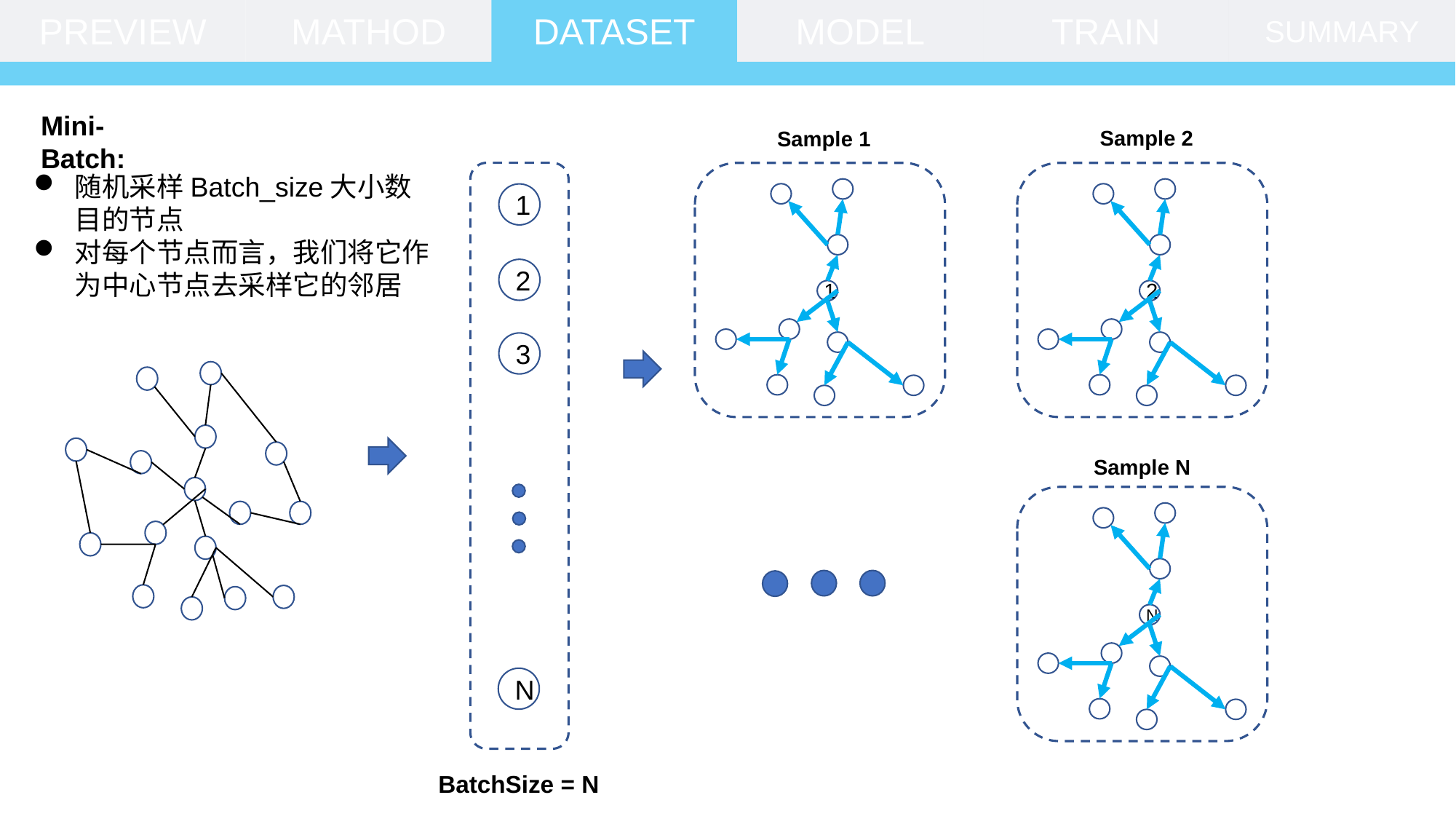

MODEL
TRAIN
PREVIEW
MATHOD
DATASET
SUMMARY

Mini-Batch:
Sample 2
Sample 1

1

2

随机采样Batch_size大小数目的节点
对每个节点而言，我们将它作为中心节点去采样它的邻居
1
2
3

Sample N

N

N
BatchSize = N